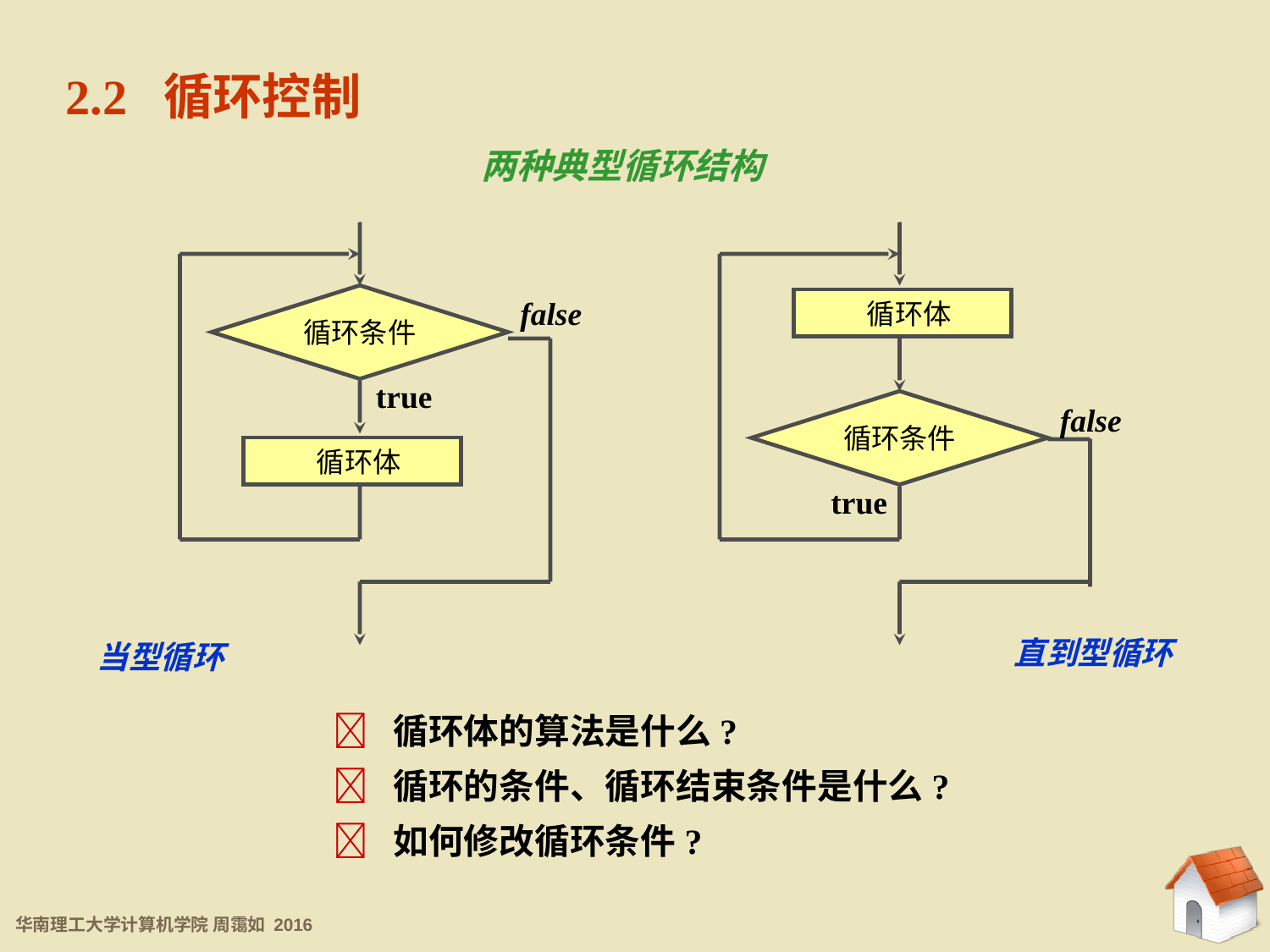

2.2  循环控制
两种典型循环结构

循环条件

  循环体

false
true
当型循环

  循环体

循环条件

false
true
直到型循环
•  循环体的算法是什么?
•  循环的条件、循环结束条件是什么?
•  如何修改循环条件?